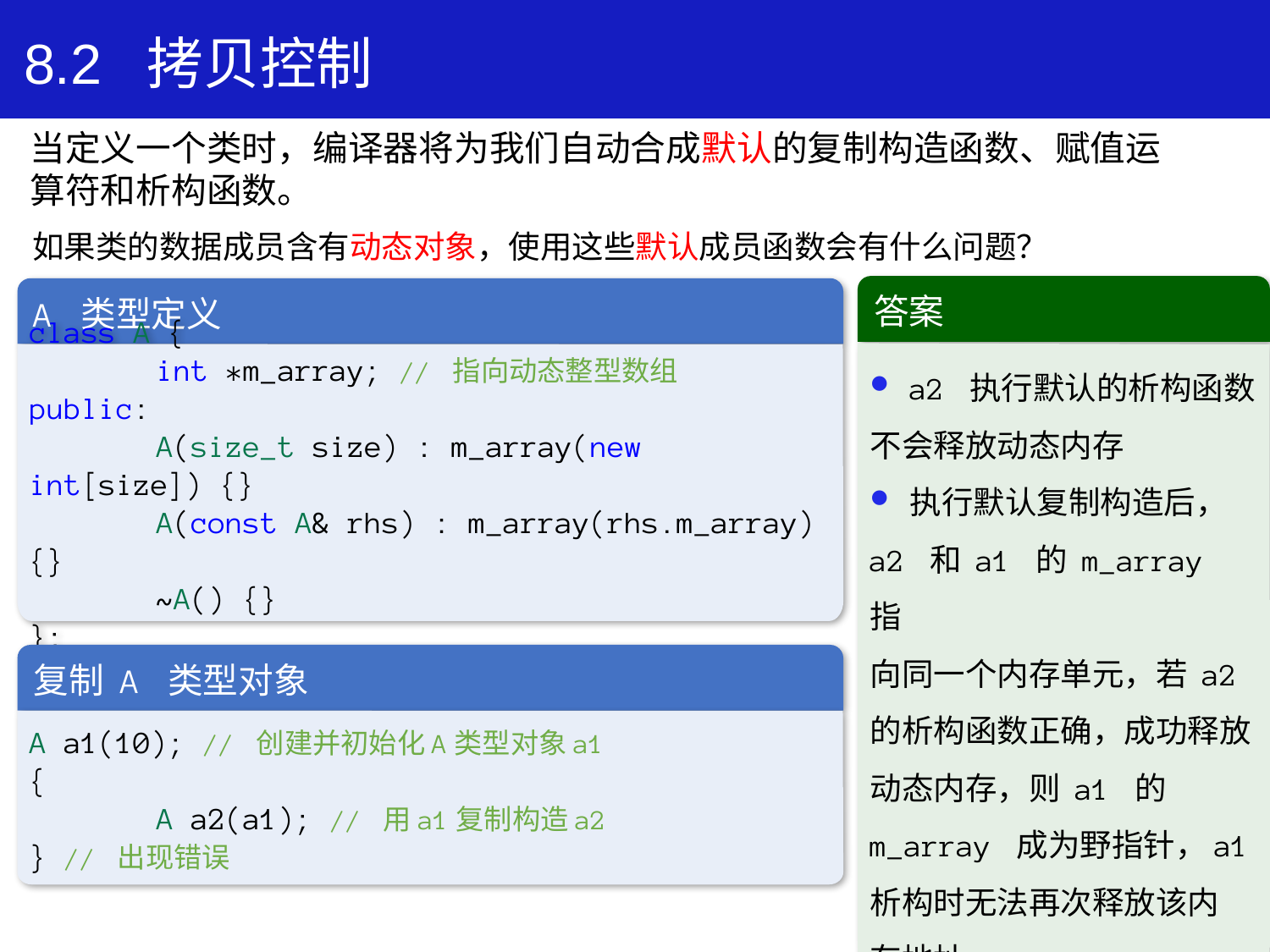

8.2  拷贝控制
当定义一个类时，编译器将为我们自动合成默认的复制构造函数、赋值运算符和析构函数。
如果类的数据成员含有动态对象，使用这些默认成员函数会有什么问题？
答案
a2 执行默认的析构函数
不会释放动态内存
执行默认复制构造后，
a2 和 a1 的 m_array 指
向同一个内存单元，若 a2 的析构函数正确，成功释放动态内存，则 a1 的m_array 成为野指针，a1
析构时无法再次释放该内
存地址
A 类型定义
class A {
	int *m_array; // 指向动态整型数组
public:
	A(size_t size) : m_array(new int[size]) {}
	A(const A& rhs) : m_array(rhs.m_array) {}
	~A() {}
};
复制 A 类型对象
A a1(10); // 创建并初始化A类型对象a1
{
	A a2(a1); // 用a1复制构造a2
} // 出现错误
17